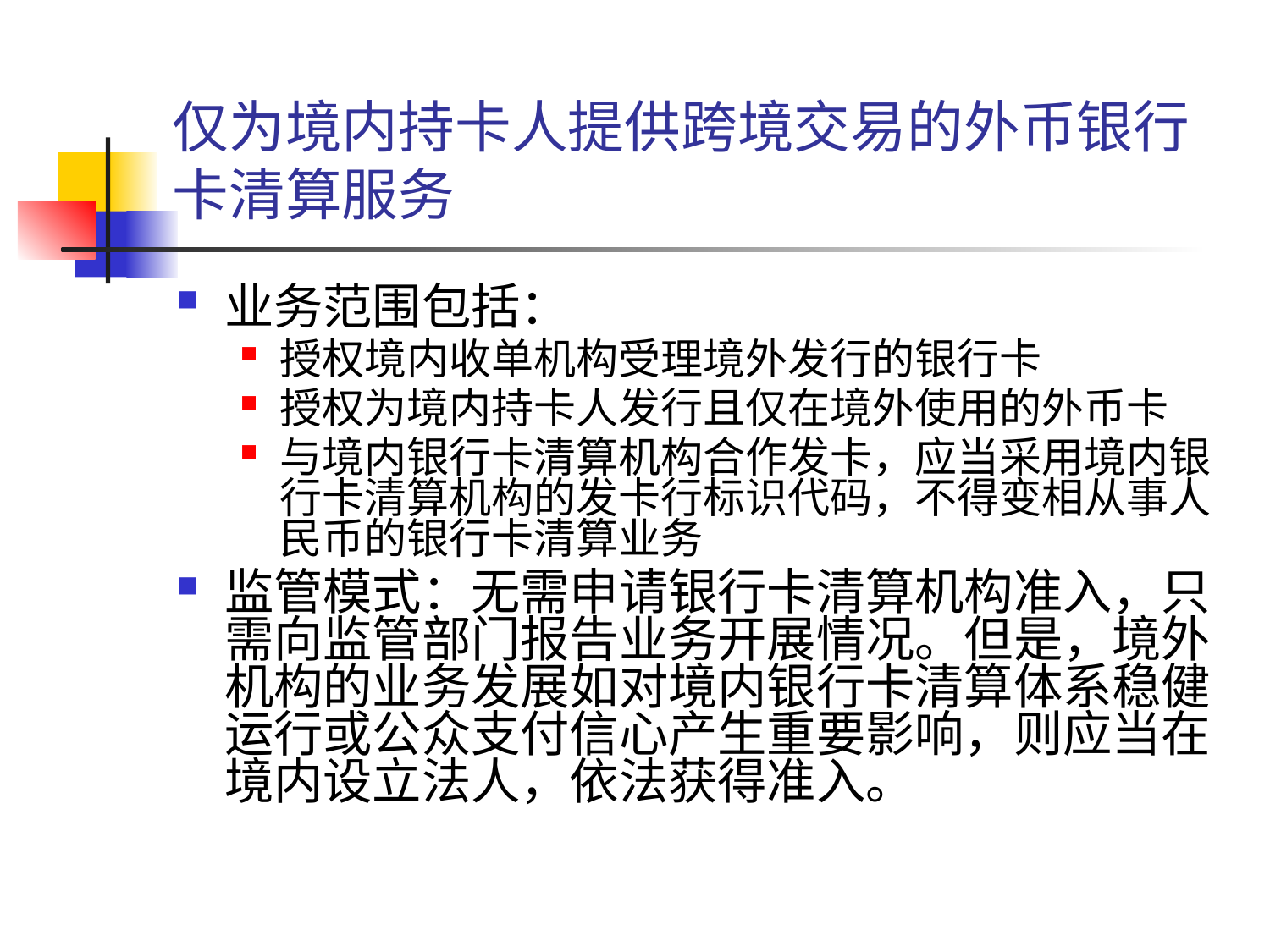

# 仅为境内持卡人提供跨境交易的外币银行卡清算服务
业务范围包括：
授权境内收单机构受理境外发行的银行卡
授权为境内持卡人发行且仅在境外使用的外币卡
与境内银行卡清算机构合作发卡，应当采用境内银行卡清算机构的发卡行标识代码，不得变相从事人民币的银行卡清算业务
监管模式：无需申请银行卡清算机构准入，只需向监管部门报告业务开展情况。但是，境外机构的业务发展如对境内银行卡清算体系稳健运行或公众支付信心产生重要影响，则应当在境内设立法人，依法获得准入。